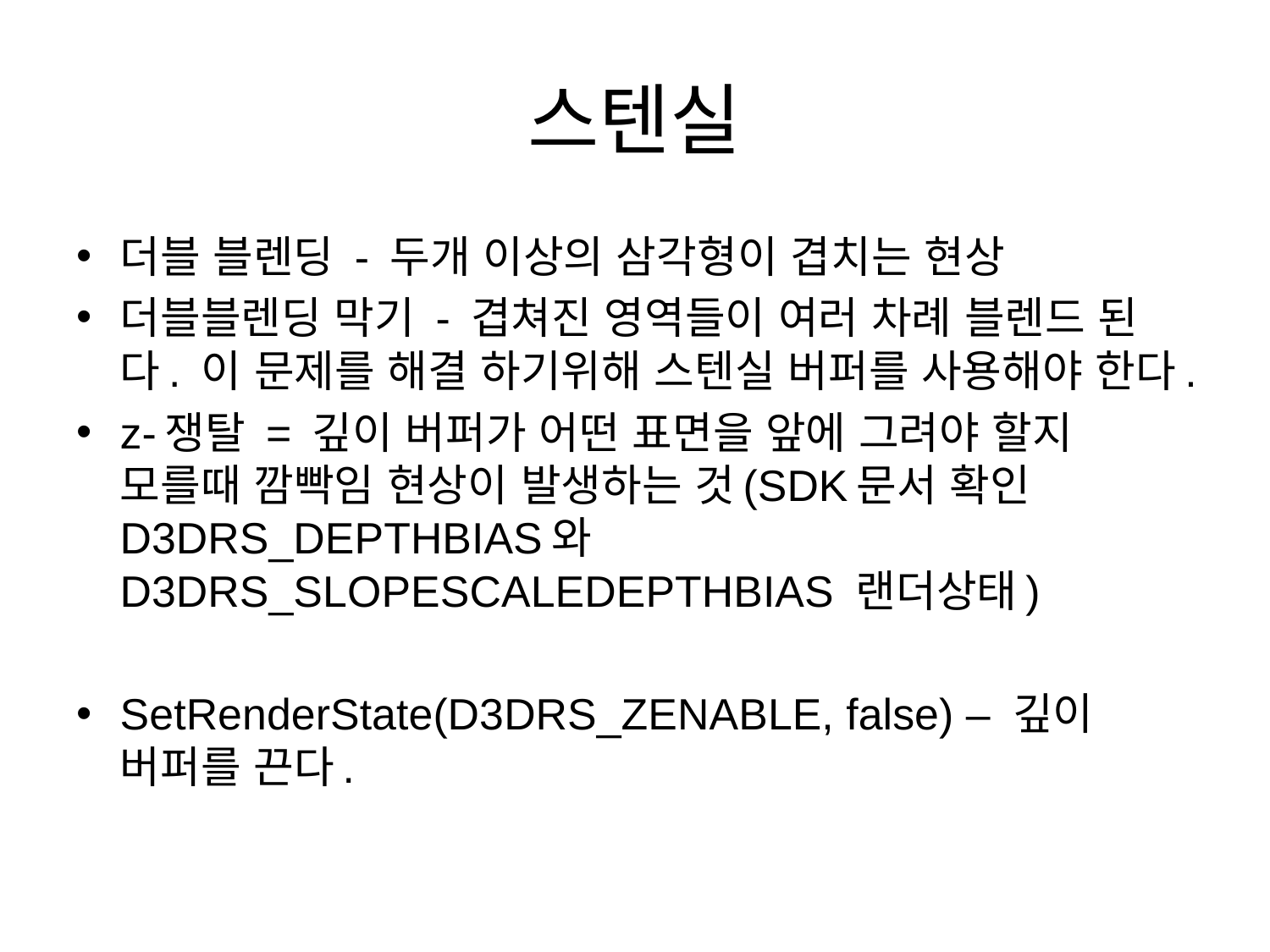

# 스텐실
더블 블렌딩 - 두개 이상의 삼각형이 겹치는 현상
더블블렌딩 막기 - 겹쳐진 영역들이 여러 차례 블렌드 된다. 이 문제를 해결 하기위해 스텐실 버퍼를 사용해야 한다.
z-쟁탈 = 깊이 버퍼가 어떤 표면을 앞에 그려야 할지 모를때 깜빡임 현상이 발생하는 것(SDK문서 확인 D3DRS_DEPTHBIAS와 D3DRS_SLOPESCALEDEPTHBIAS 랜더상태)

SetRenderState(D3DRS_ZENABLE, false) – 깊이 버퍼를 끈다.